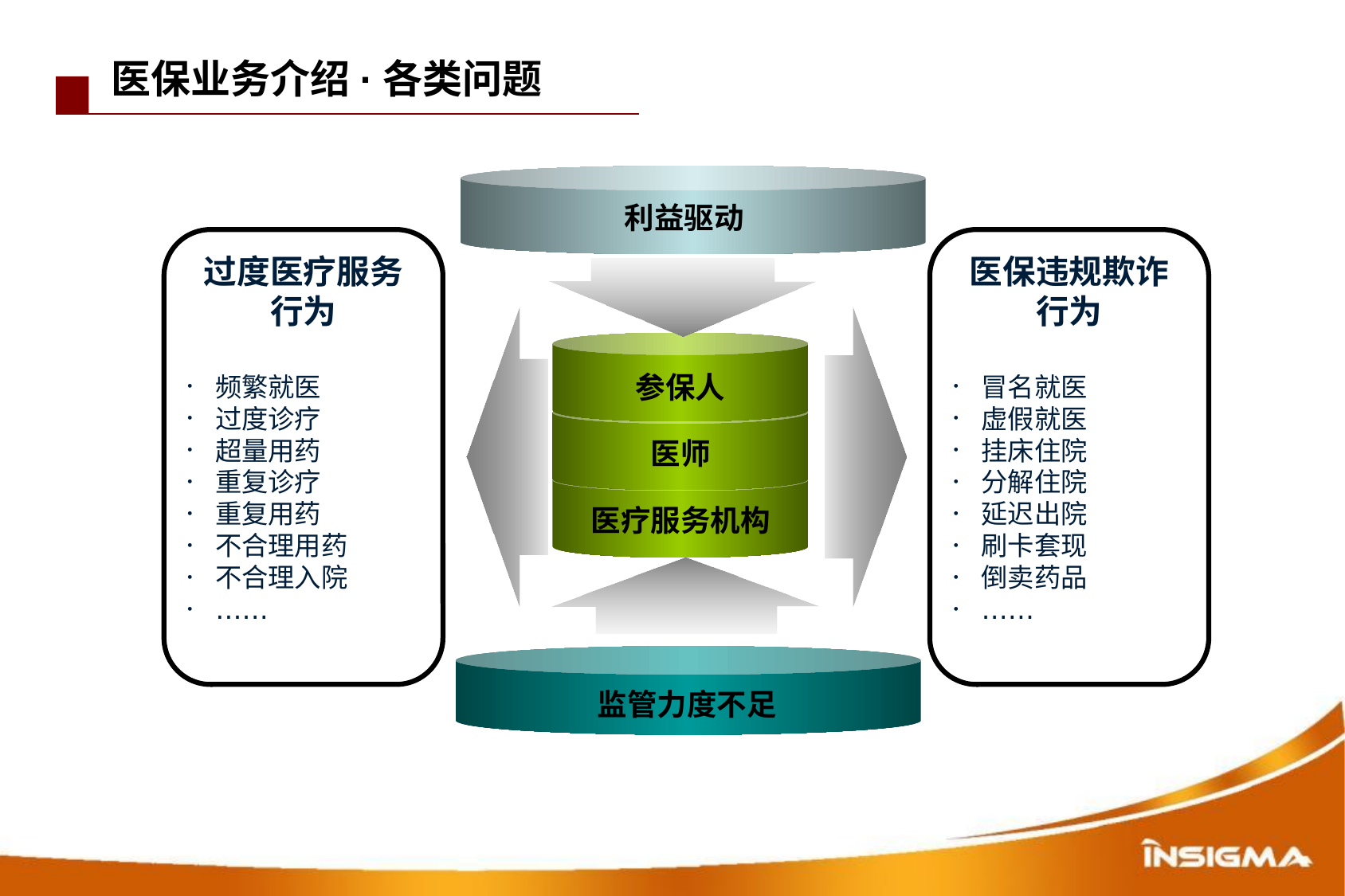

医保业务介绍·各类问题

利益驱动

过度医疗服务行为

频繁就医
过度诊疗
超量用药
重复诊疗
重复用药
不合理用药
不合理入院
……

医保违规欺诈行为

冒名就医
虚假就医
挂床住院
分解住院
延迟出院
刷卡套现
倒卖药品
……

参保人

医师

医疗服务机构

监管力度不足